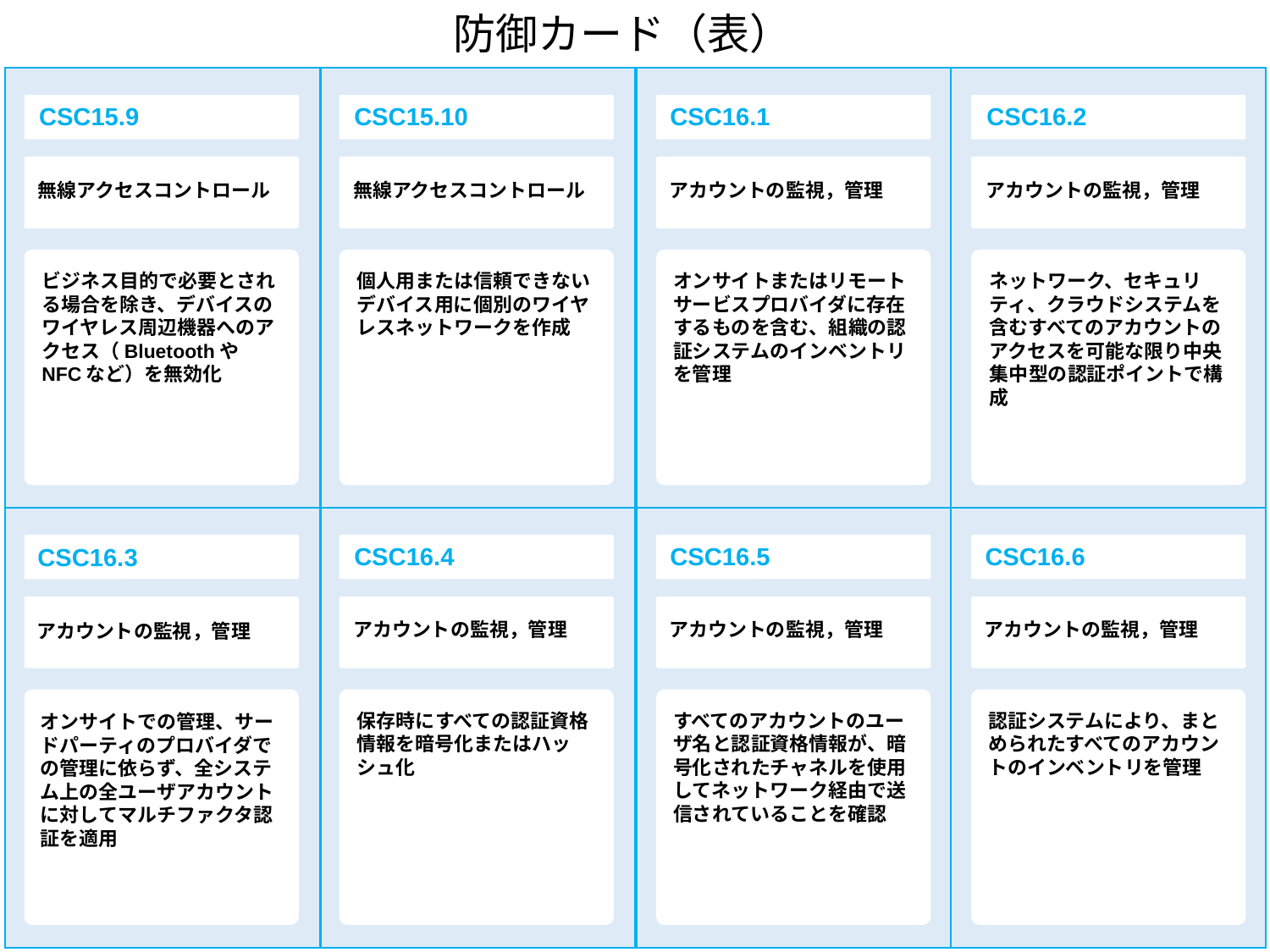

防御カード（表）

CSC15.9

CSC15.10

CSC16.1

CSC16.2

無線アクセスコントロール
無線アクセスコントロール
アカウントの監視，管理
アカウントの監視，管理

ビジネス目的で必要とされる場合を除き、デバイスのワイヤレス周辺機器へのアクセス（BluetoothやNFCなど）を無効化
個人用または信頼できないデバイス用に個別のワイヤレスネットワークを作成
オンサイトまたはリモートサービスプロバイダに存在するものを含む、組織の認証システムのインベントリを管理
ネットワーク、セキュリティ、クラウドシステムを含むすべてのアカウントのアクセスを可能な限り中央集中型の認証ポイントで構成

CSC16.4

CSC16.5

CSC16.6
CSC16.3

アカウントの監視，管理
アカウントの監視，管理
アカウントの監視，管理
アカウントの監視，管理

保存時にすべての認証資格情報を暗号化またはハッシュ化
すべてのアカウントのユーザ名と認証資格情報が、暗号化されたチャネルを使用してネットワーク経由で送信されていることを確認
認証システムにより、まとめられたすべてのアカウントのインベントリを管理
オンサイトでの管理、サードパーティのプロバイダでの管理に依らず、全システム上の全ユーザアカウントに対してマルチファクタ認証を適用